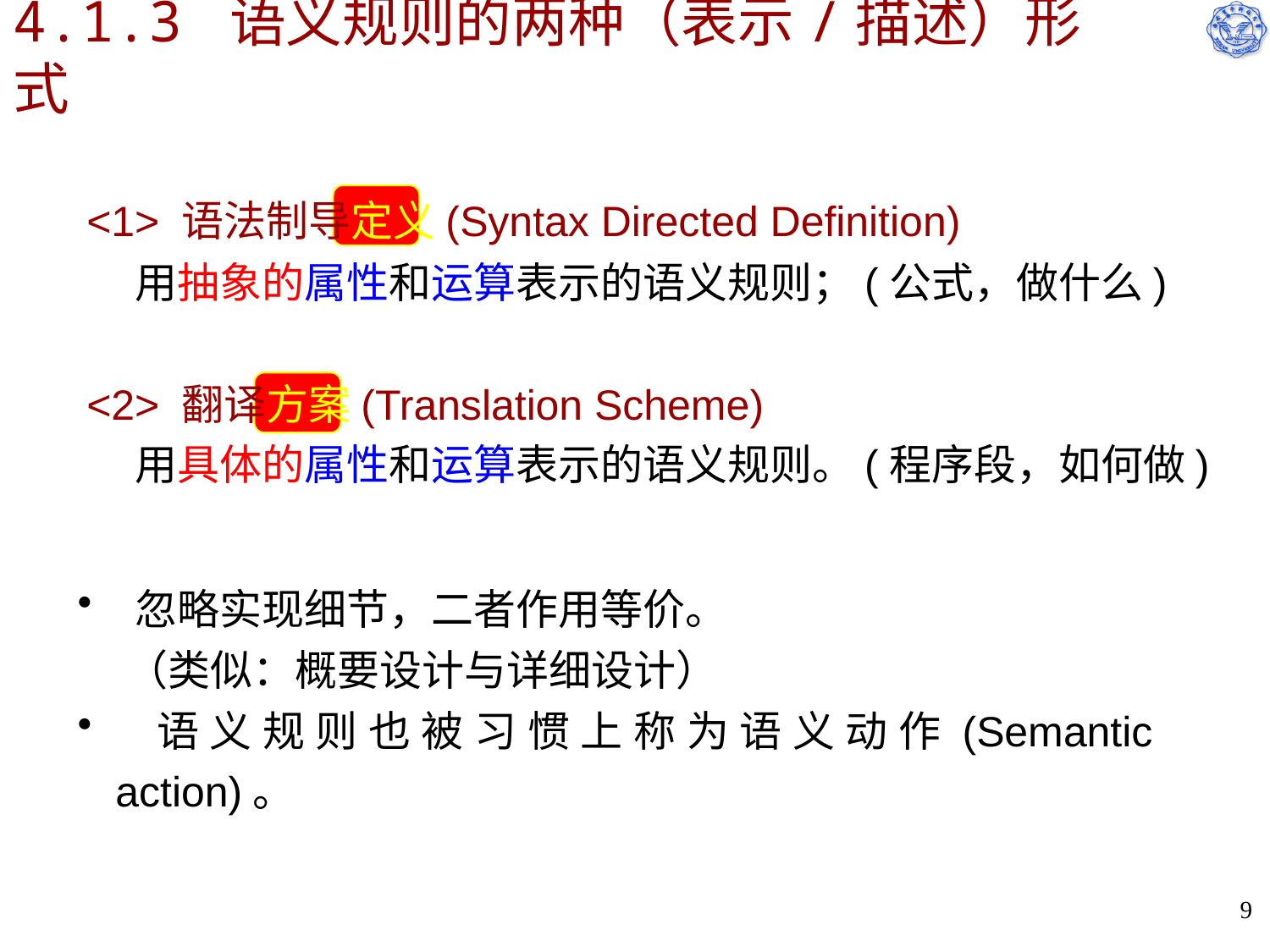

# 4.1.3 语义规则的两种（表示/描述）形式
<1> 语法制导定义(Syntax Directed Definition)
    用抽象的属性和运算表示的语义规则；(公式，做什么)

<2> 翻译方案(Translation Scheme)
    用具体的属性和运算表示的语义规则。(程序段，如何做)

 忽略实现细节，二者作用等价。
    （类似：概要设计与详细设计）
 语义规则也被习惯上称为语义动作(Semantic action)。
9